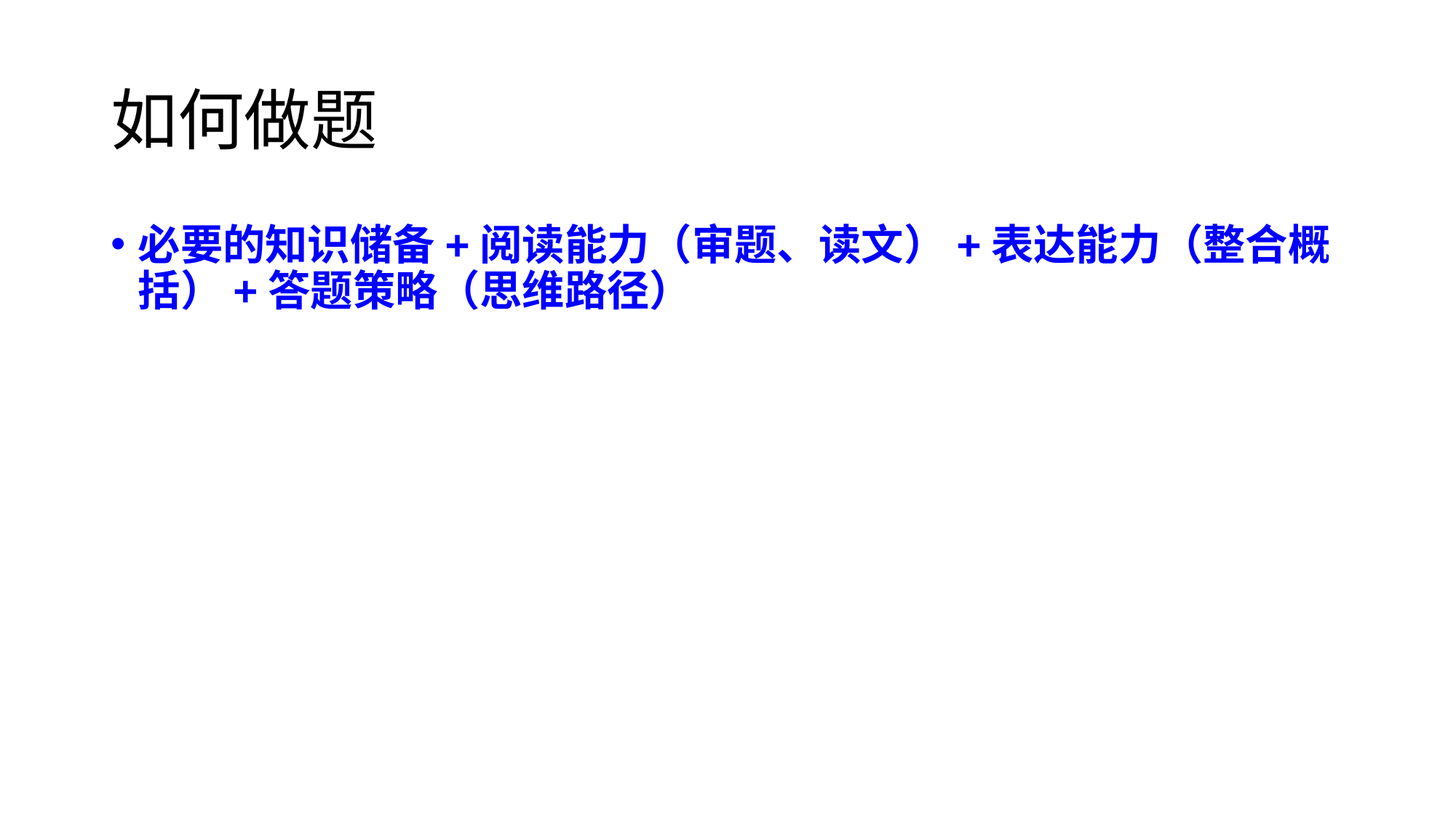

# 如何做题
必要的知识储备+阅读能力（审题、读文）+表达能力（整合概括）+答题策略（思维路径）